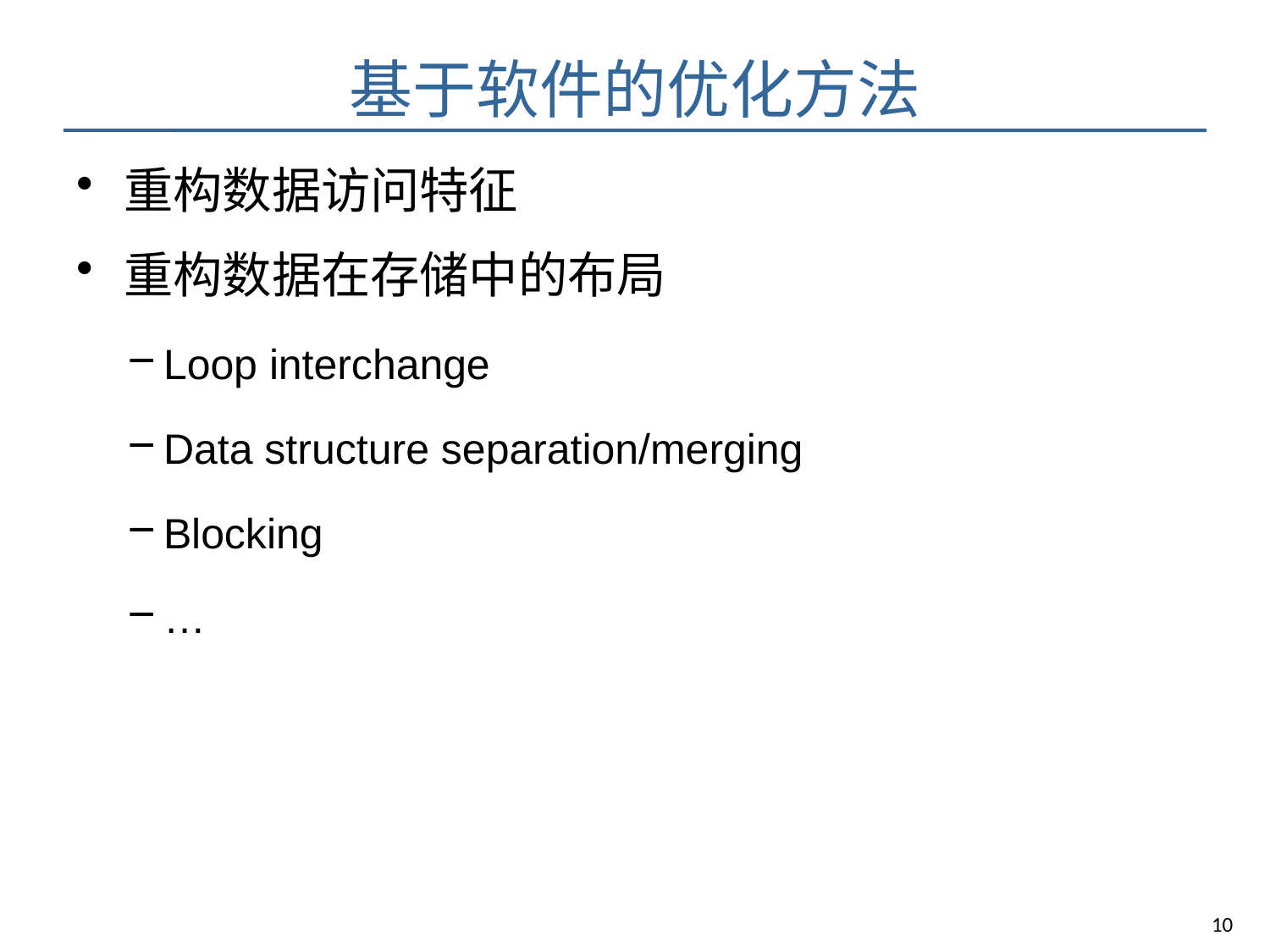

# 基于软件的优化方法
重构数据访问特征
重构数据在存储中的布局
Loop interchange
Data structure separation/merging
Blocking
…
10